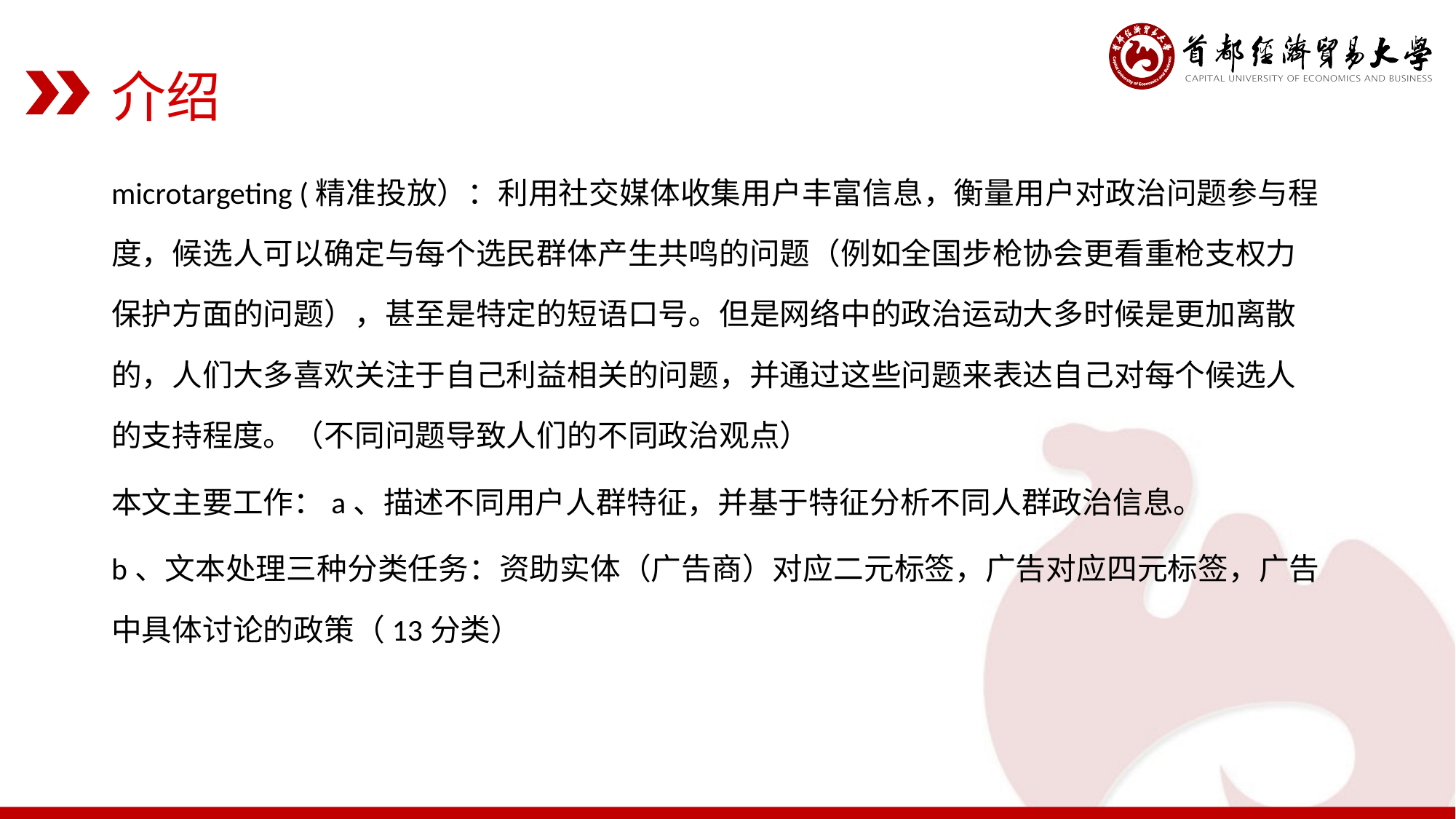

介绍
microtargeting (精准投放）：利用社交媒体收集用户丰富信息，衡量用户对政治问题参与程度，候选人可以确定与每个选民群体产生共鸣的问题（例如全国步枪协会更看重枪支权力保护方面的问题），甚至是特定的短语口号。但是网络中的政治运动大多时候是更加离散的，人们大多喜欢关注于自己利益相关的问题，并通过这些问题来表达自己对每个候选人的支持程度。（不同问题导致人们的不同政治观点）
本文主要工作：a、描述不同用户人群特征，并基于特征分析不同人群政治信息。
b、文本处理三种分类任务：资助实体（广告商）对应二元标签，广告对应四元标签，广告中具体讨论的政策（13分类）